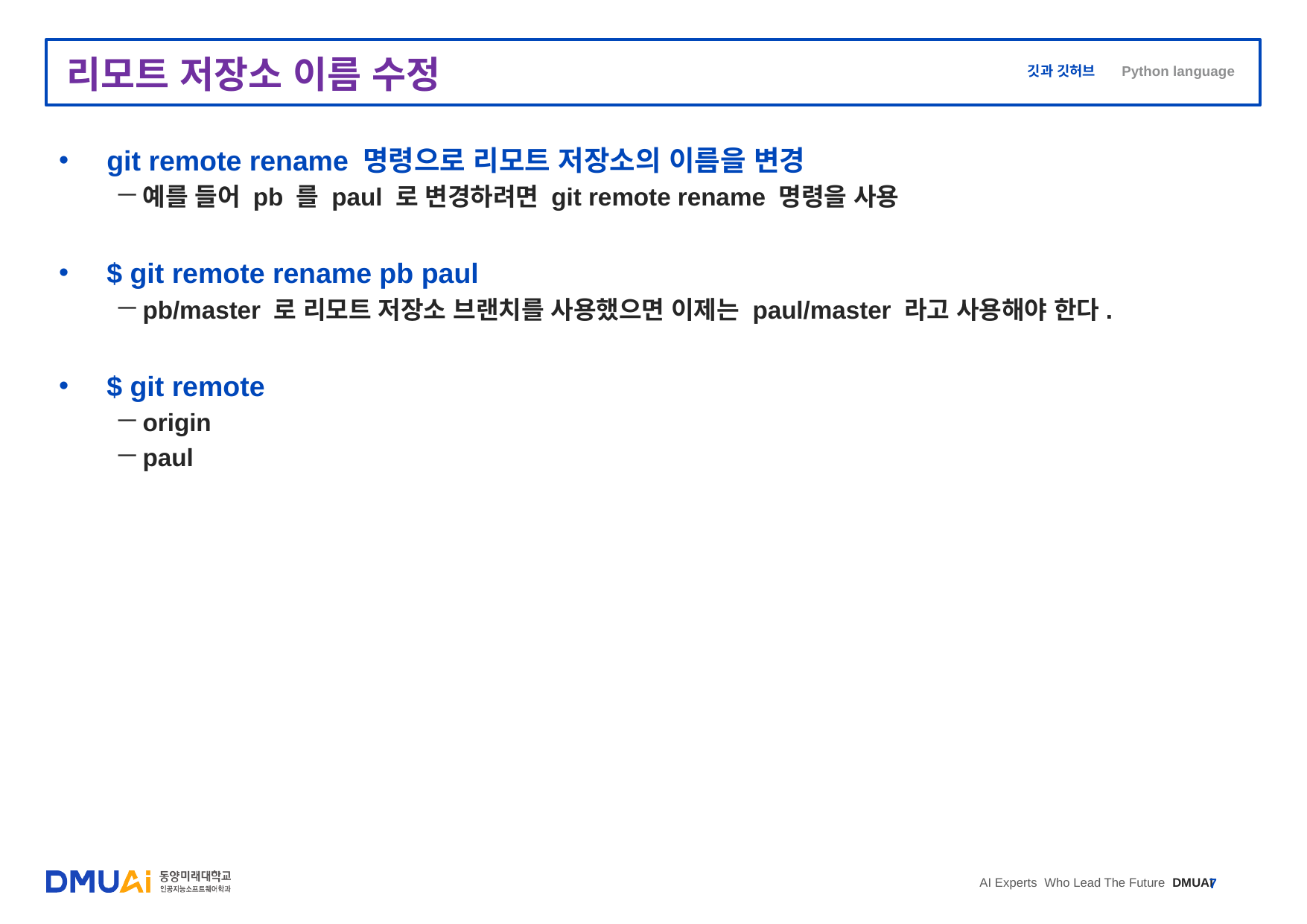

# 리모트 저장소 이름 수정
git remote rename 명령으로 리모트 저장소의 이름을 변경
예를 들어 pb 를 paul 로 변경하려면 git remote rename 명령을 사용

$ git remote rename pb paul
pb/master 로 리모트 저장소 브랜치를 사용했으면 이제는 paul/master 라고 사용해야 한다.

$ git remote
origin
paul